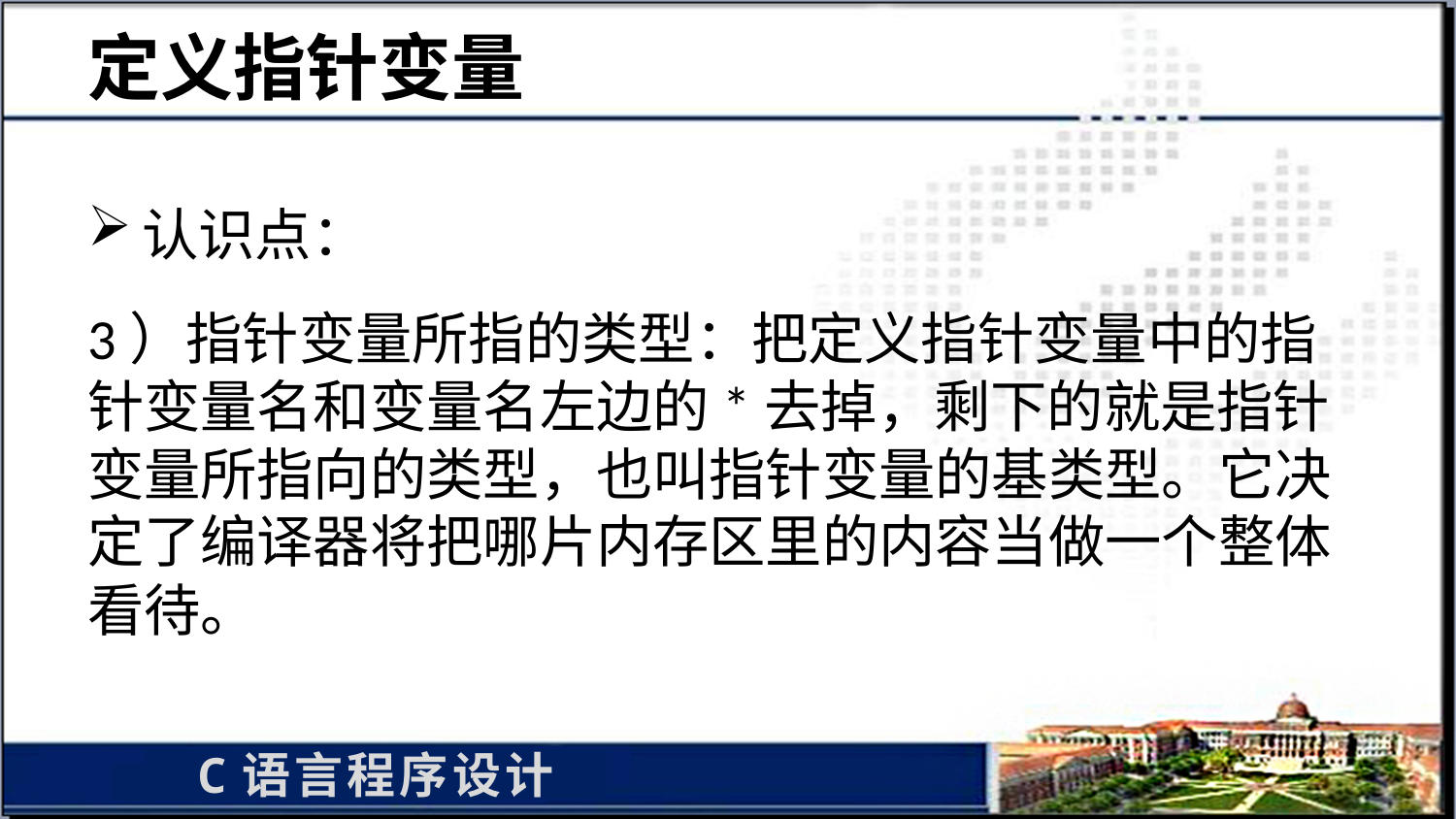

# 定义指针变量
认识点：
3）指针变量所指的类型：把定义指针变量中的指针变量名和变量名左边的*去掉，剩下的就是指针变量所指向的类型，也叫指针变量的基类型。它决定了编译器将把哪片内存区里的内容当做一个整体看待。